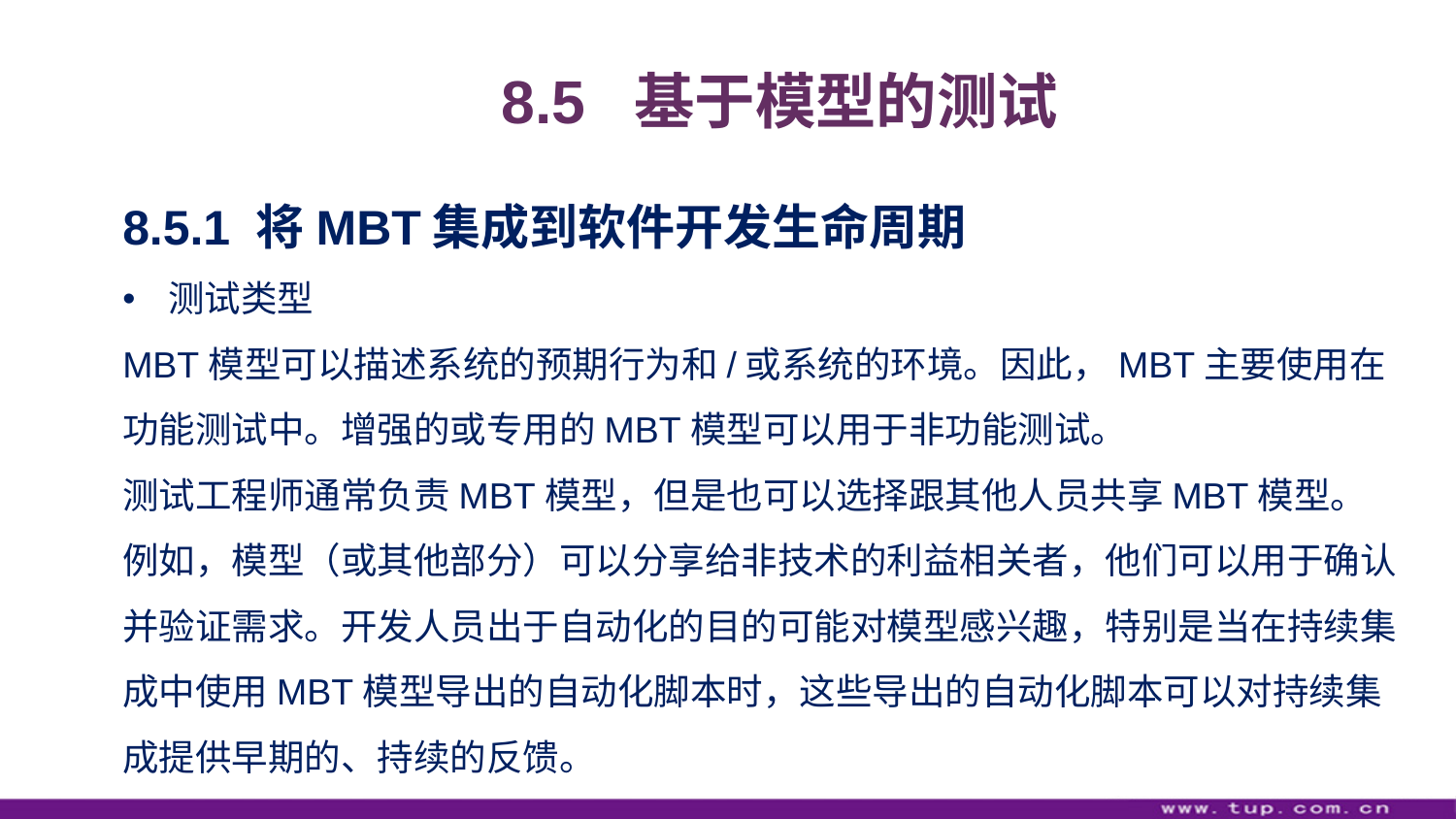

8.5  基于模型的测试

8.5.1 将MBT集成到软件开发生命周期
测试类型
MBT模型可以描述系统的预期行为和/或系统的环境。因此，MBT主要使用在功能测试中。增强的或专用的MBT模型可以用于非功能测试。
测试工程师通常负责MBT模型，但是也可以选择跟其他人员共享MBT模型。例如，模型（或其他部分）可以分享给非技术的利益相关者，他们可以用于确认并验证需求。开发人员出于自动化的目的可能对模型感兴趣，特别是当在持续集成中使用MBT模型导出的自动化脚本时，这些导出的自动化脚本可以对持续集成提供早期的、持续的反馈。